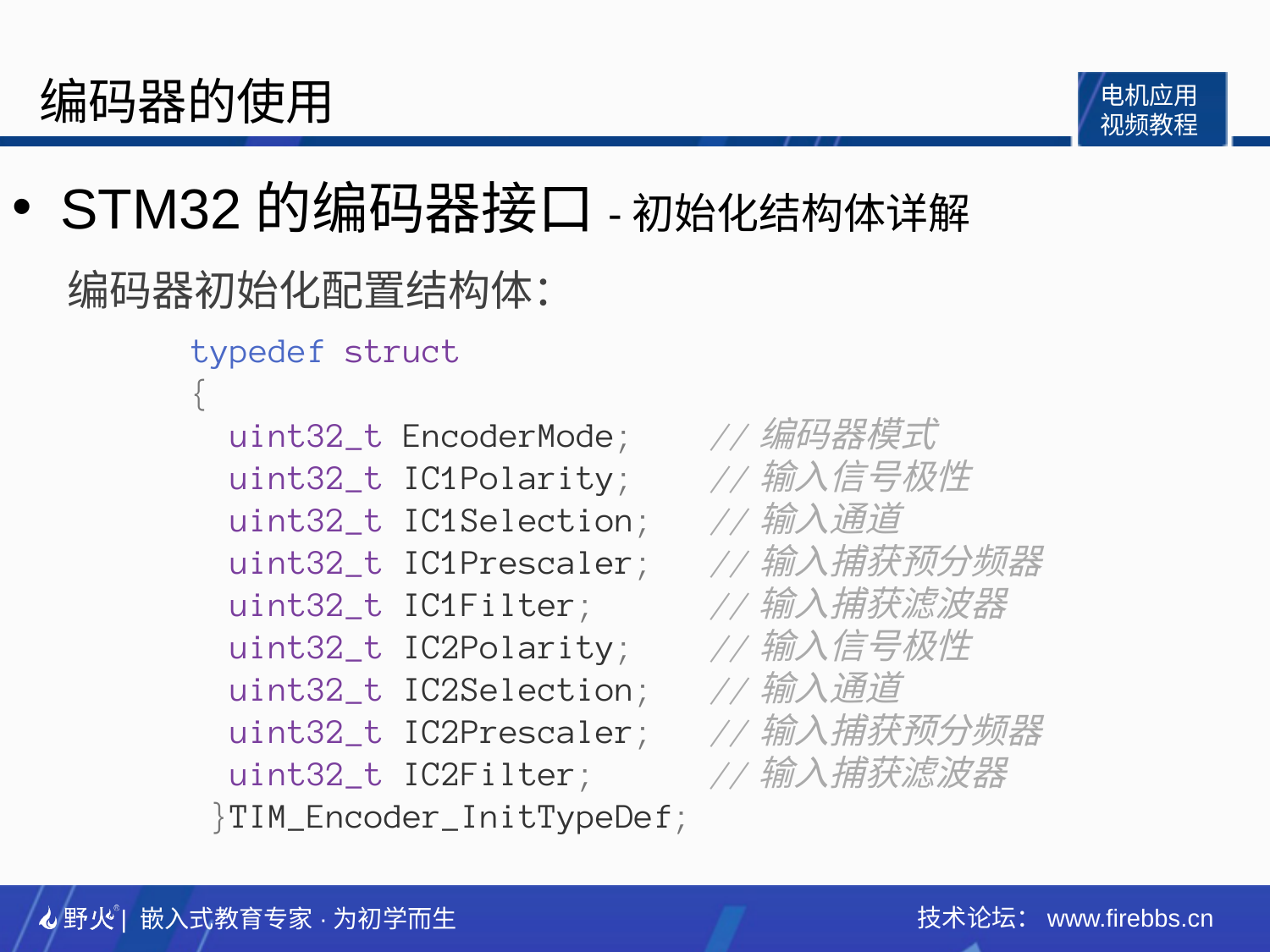

STM32的编码器接口-初始化结构体详解
编码器初始化配置结构体：
typedef struct
{
  uint32_t EncoderMode;    //编码器模式
  uint32_t IC1Polarity;    //输入信号极性
  uint32_t IC1Selection;   //输入通道
  uint32_t IC1Prescaler;   //输入捕获预分频器
  uint32_t IC1Filter;      //输入捕获滤波器
  uint32_t IC2Polarity;    //输入信号极性
  uint32_t IC2Selection;   //输入通道
  uint32_t IC2Prescaler;   //输入捕获预分频器
  uint32_t IC2Filter;      //输入捕获滤波器
 }TIM_Encoder_InitTypeDef;